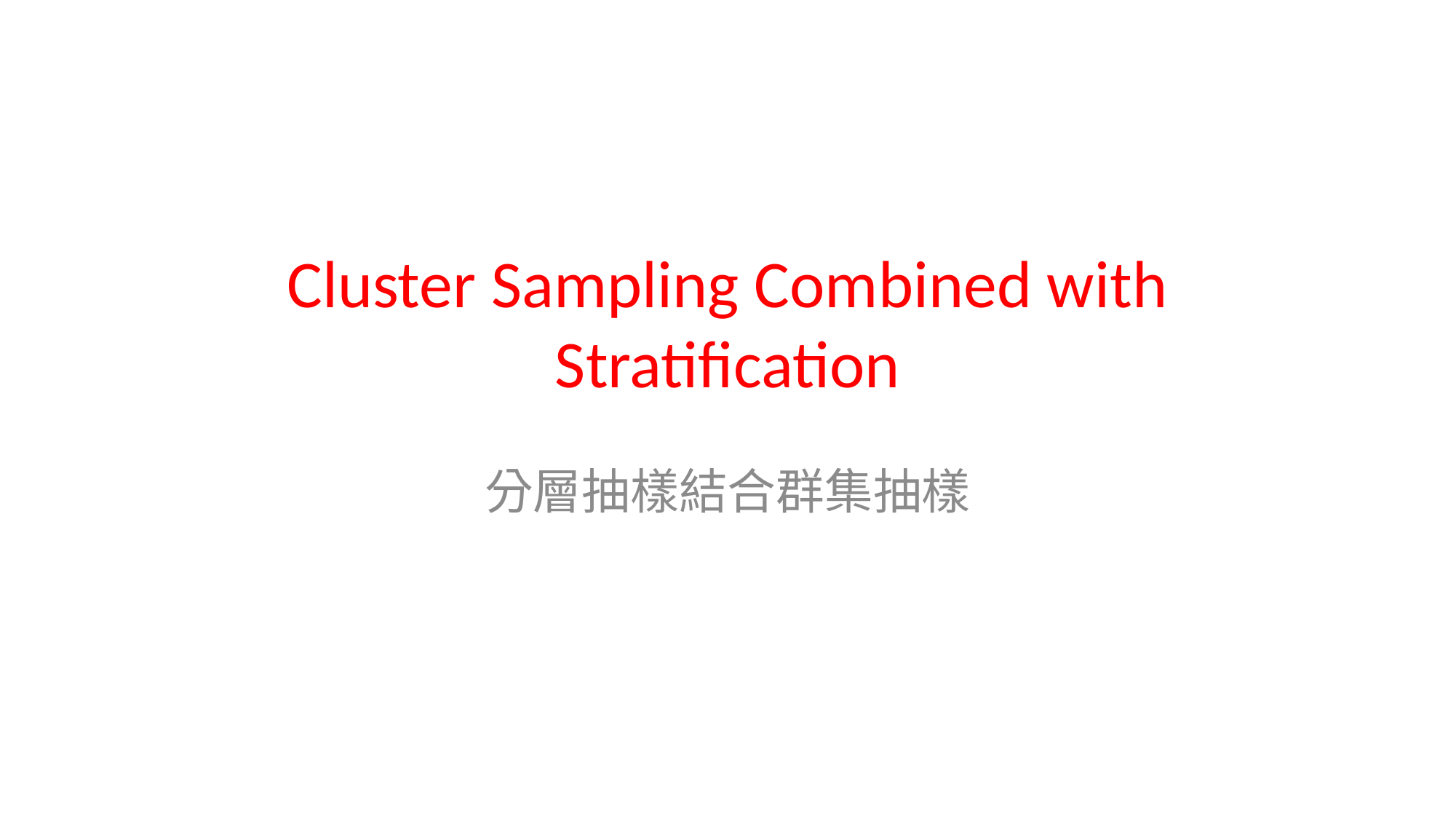

# Cluster Sampling Combined with Stratification
分層抽樣結合群集抽樣